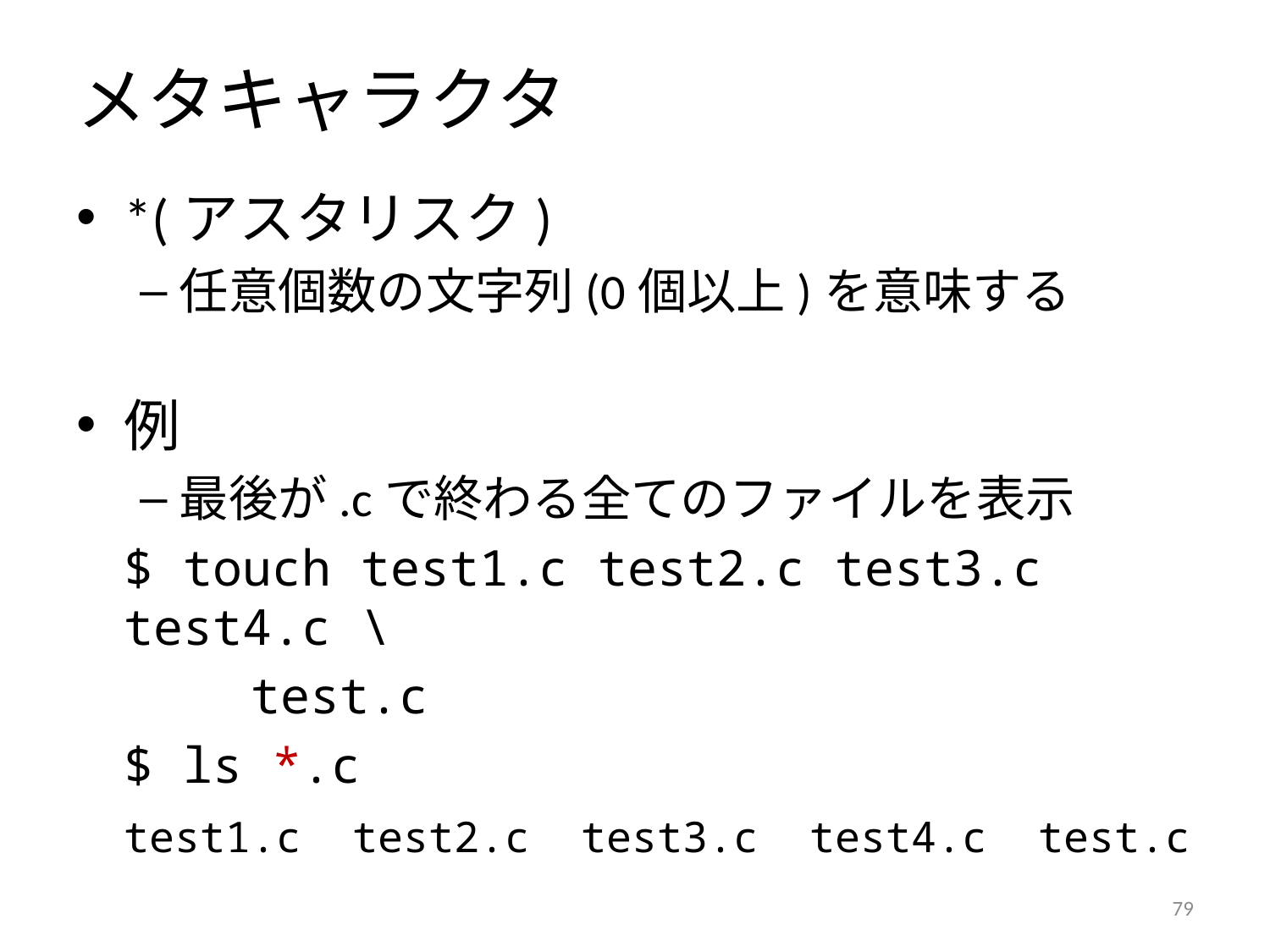

# メタキャラクタ
*(アスタリスク)
任意個数の文字列(0個以上)を意味する
例
最後が.cで終わる全てのファイルを表示
	$ touch test1.c test2.c test3.c test4.c \
		test.c
	$ ls *.c
	test1.c  test2.c  test3.c  test4.c  test.c
79